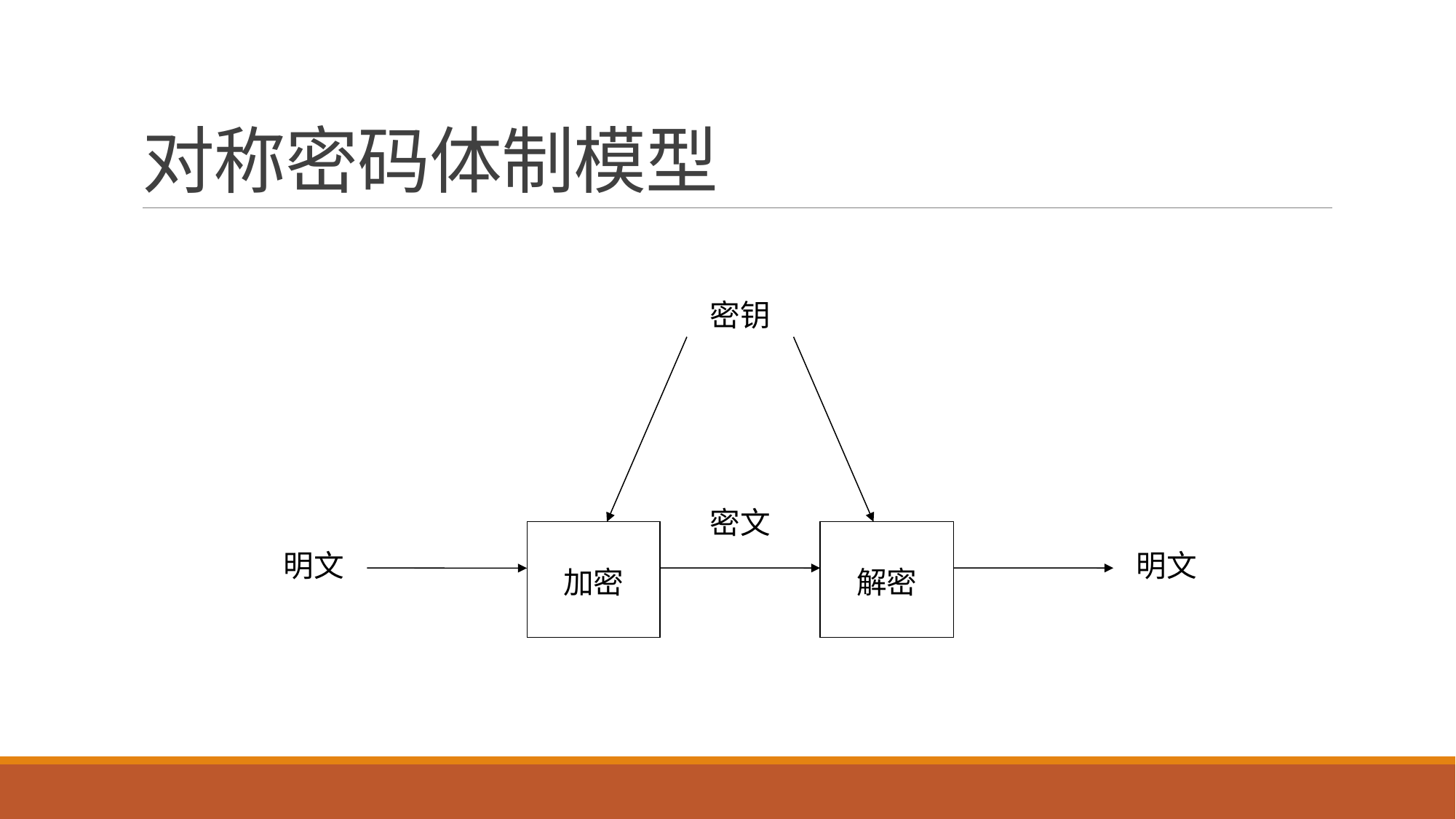

# 对称密码体制模型

密钥

密文

加密

解密
明文
明文

15